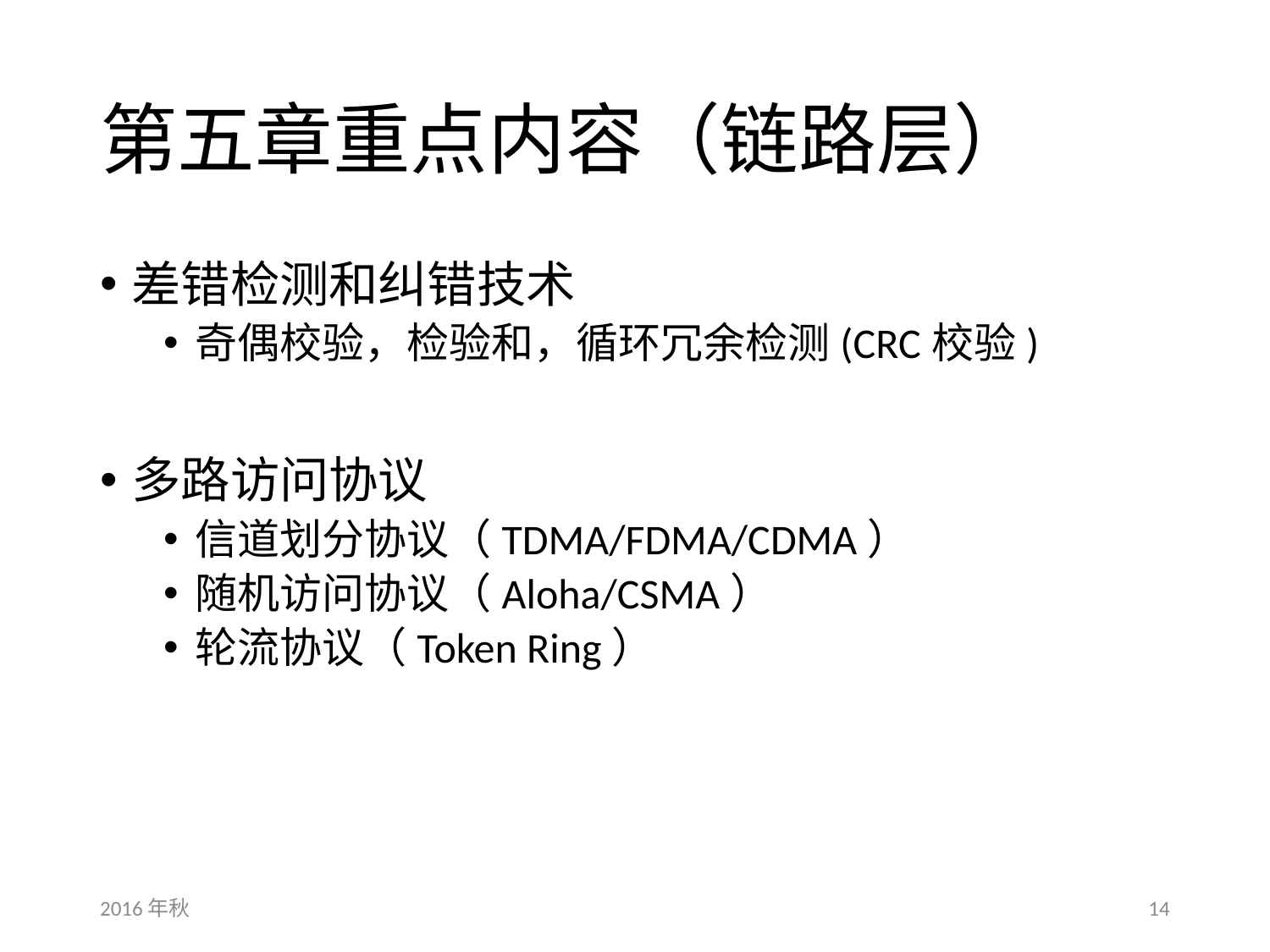

# 第五章重点内容（链路层）
差错检测和纠错技术
奇偶校验，检验和，循环冗余检测(CRC校验)

多路访问协议
信道划分协议（TDMA/FDMA/CDMA）
随机访问协议（Aloha/CSMA）
轮流协议（Token Ring）
2016年秋
14